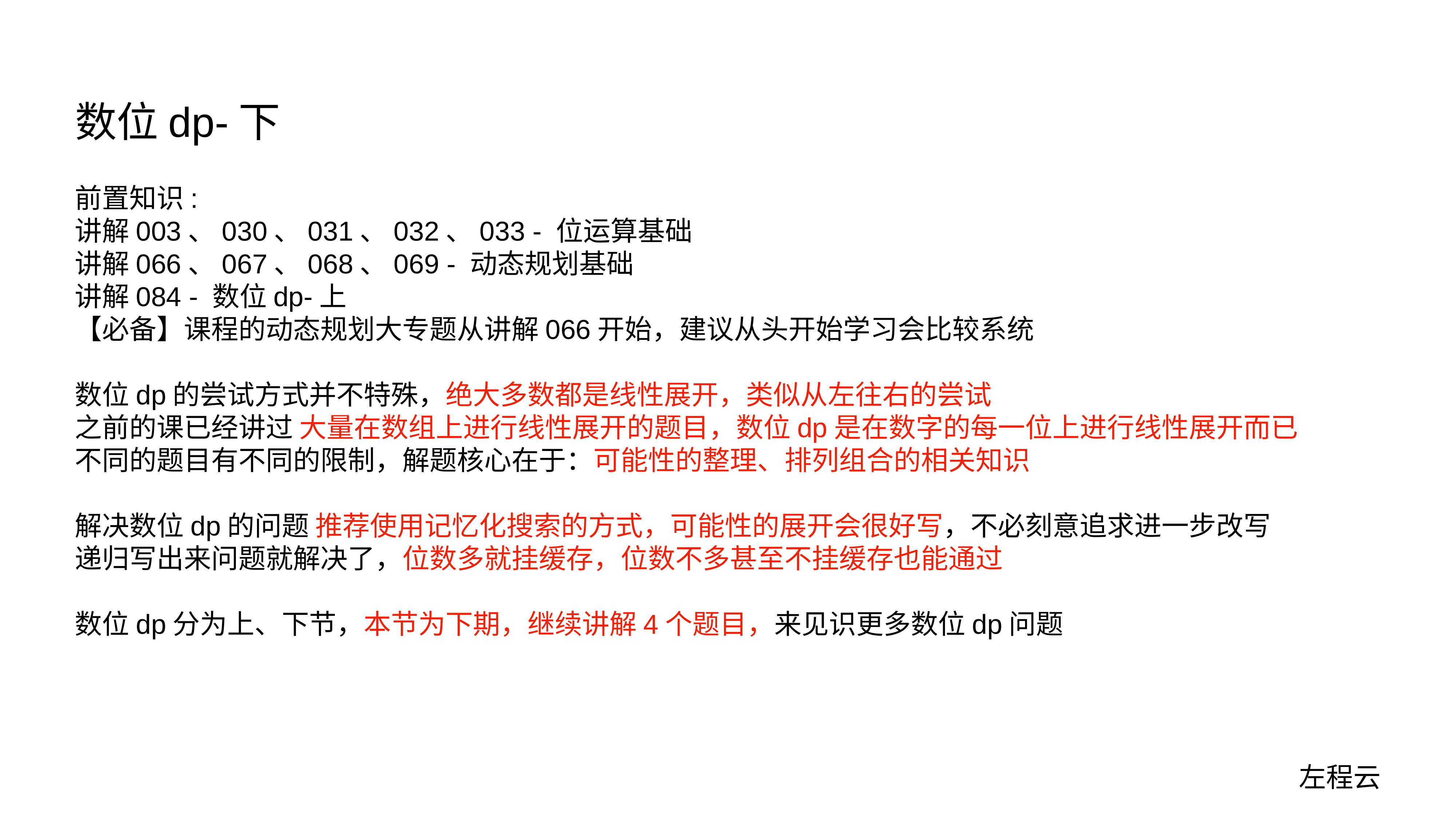

# 数位dp-下
前置知识:
讲解003、030、031、032、033 - 位运算基础
讲解066、067、068、069 - 动态规划基础
讲解084 - 数位dp-上
【必备】课程的动态规划大专题从讲解066开始，建议从头开始学习会比较系统

数位dp的尝试方式并不特殊，绝大多数都是线性展开，类似从左往右的尝试
之前的课已经讲过 大量在数组上进行线性展开的题目，数位dp是在数字的每一位上进行线性展开而已
不同的题目有不同的限制，解题核心在于：可能性的整理、排列组合的相关知识

解决数位dp的问题 推荐使用记忆化搜索的方式，可能性的展开会很好写，不必刻意追求进一步改写
递归写出来问题就解决了，位数多就挂缓存，位数不多甚至不挂缓存也能通过

数位dp分为上、下节，本节为下期，继续讲解4个题目，来见识更多数位dp问题
左程云